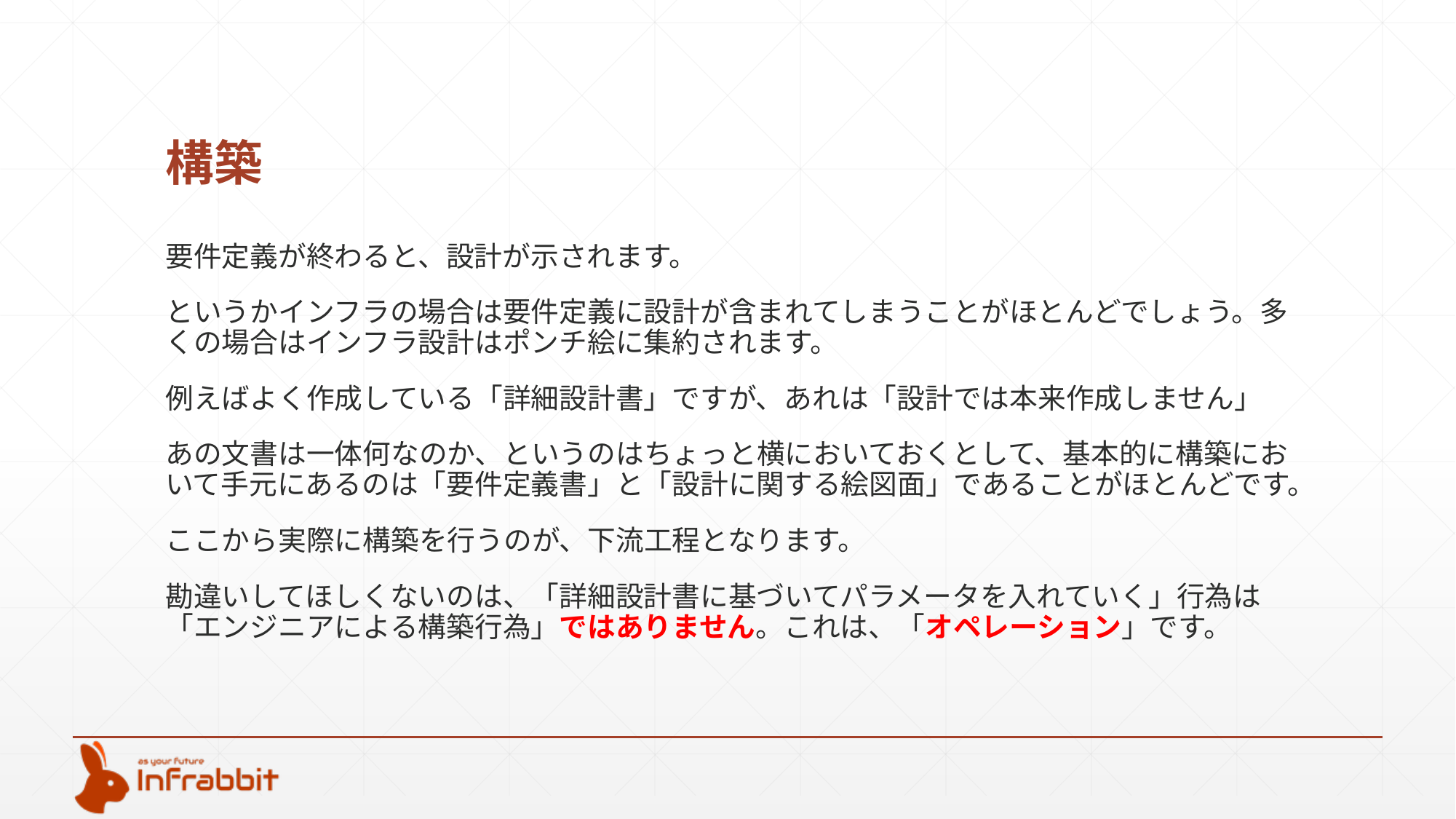

# 構築
要件定義が終わると、設計が示されます。
というかインフラの場合は要件定義に設計が含まれてしまうことがほとんどでしょう。多くの場合はインフラ設計はポンチ絵に集約されます。
例えばよく作成している「詳細設計書」ですが、あれは「設計では本来作成しません」
あの文書は一体何なのか、というのはちょっと横においておくとして、基本的に構築において手元にあるのは「要件定義書」と「設計に関する絵図面」であることがほとんどです。
ここから実際に構築を行うのが、下流工程となります。
勘違いしてほしくないのは、「詳細設計書に基づいてパラメータを入れていく」行為は「エンジニアによる構築行為」ではありません。これは、「オペレーション」です。